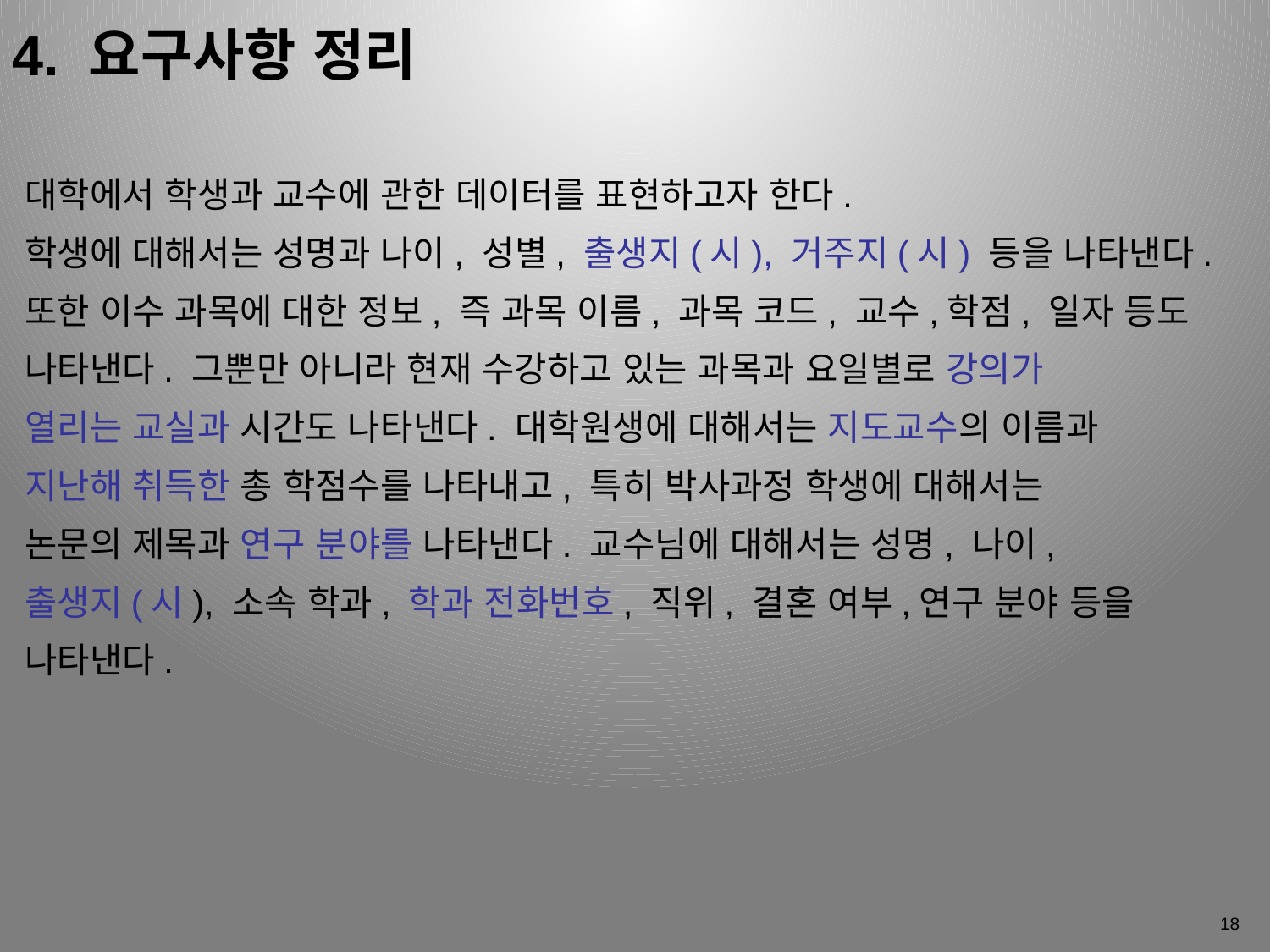

4. 요구사항 정리
대학에서 학생과 교수에 관한 데이터를 표현하고자 한다.
학생에 대해서는 성명과 나이, 성별, 출생지(시), 거주지(시) 등을 나타낸다.
또한 이수 과목에 대한 정보, 즉 과목 이름, 과목 코드, 교수,학점, 일자 등도
나타낸다. 그뿐만 아니라 현재 수강하고 있는 과목과 요일별로 강의가
열리는 교실과 시간도 나타낸다. 대학원생에 대해서는 지도교수의 이름과
지난해 취득한 총 학점수를 나타내고, 특히 박사과정 학생에 대해서는
논문의 제목과 연구 분야를 나타낸다. 교수님에 대해서는 성명, 나이,
출생지(시), 소속 학과, 학과 전화번호, 직위, 결혼 여부,연구 분야 등을
나타낸다.
18